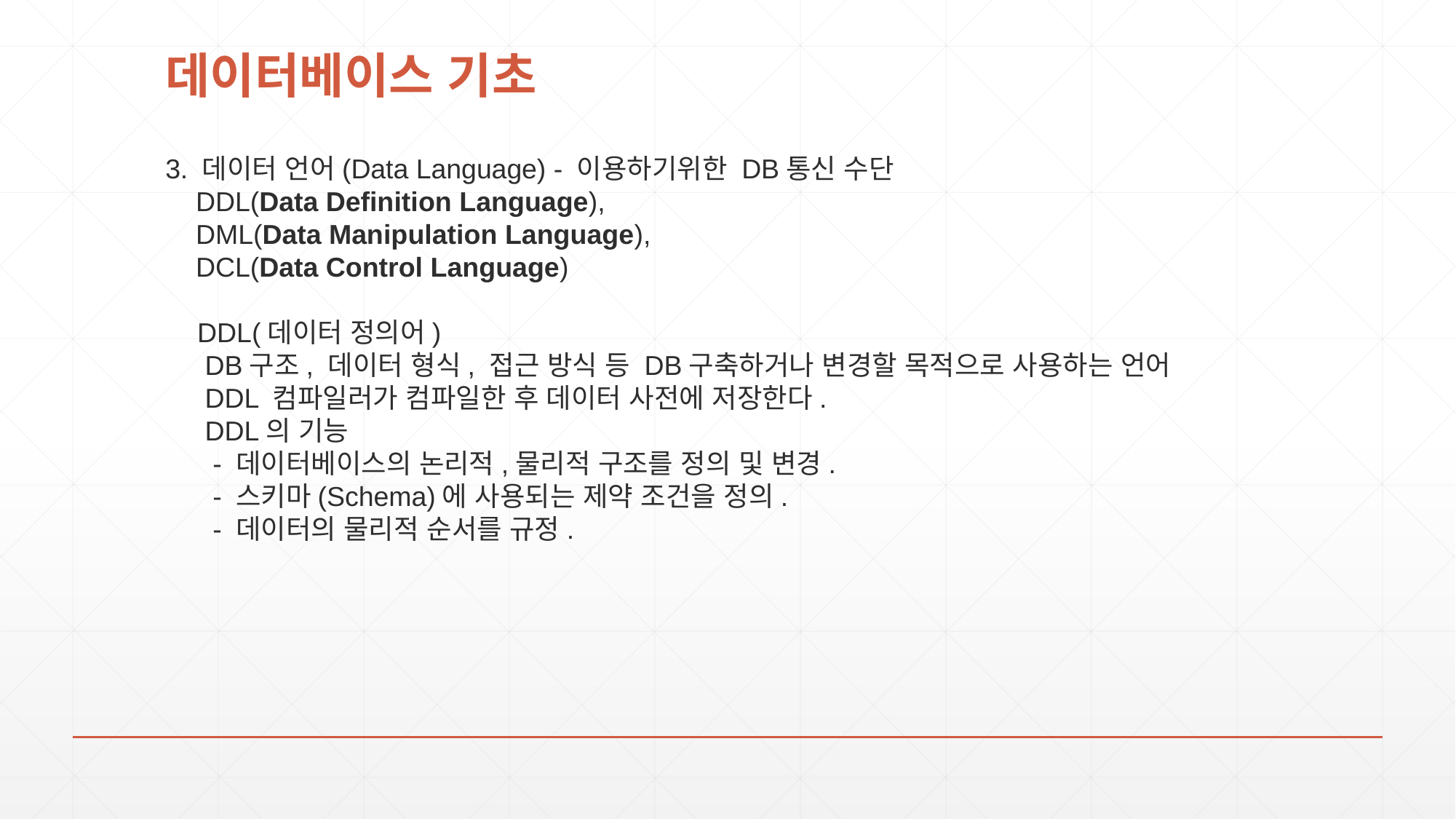

# 데이터베이스 기초
3. 데이터 언어(Data Language) - 이용하기위한 DB통신 수단
    DDL(Data Definition Language),
    DML(Data Manipulation Language),
    DCL(Data Control Language)
DDL(데이터 정의어)
 DB구조, 데이터 형식, 접근 방식 등 DB구축하거나 변경할 목적으로 사용하는 언어
 DDL 컴파일러가 컴파일한 후 데이터 사전에 저장한다.
 DDL의 기능
  - 데이터베이스의 논리적,물리적 구조를 정의 및 변경.
  - 스키마(Schema)에 사용되는 제약 조건을 정의.
  - 데이터의 물리적 순서를 규정.